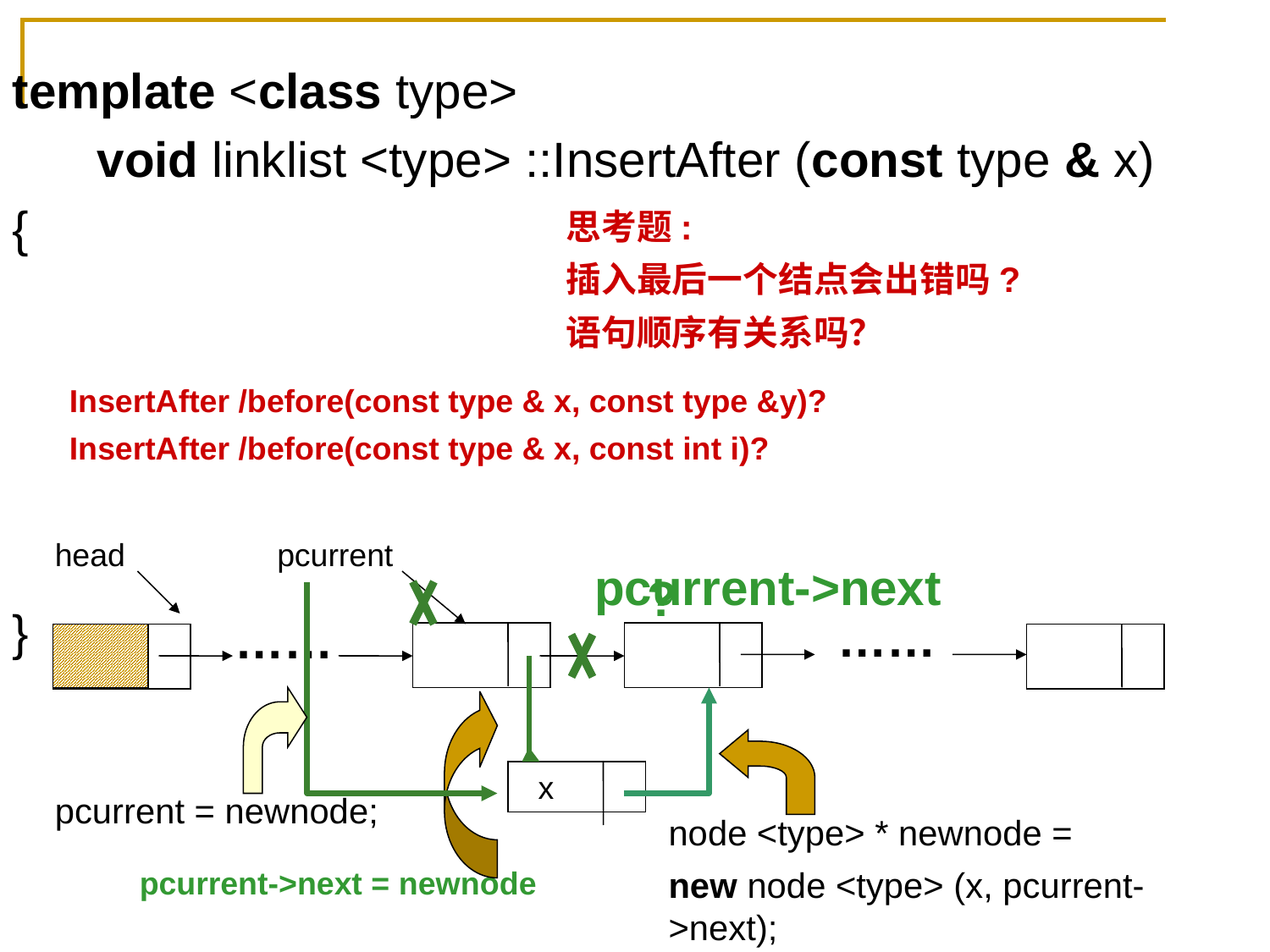

template <class type>
	void linklist <type> ::InsertAfter (const type & x)
{

}
思考题:
插入最后一个结点会出错吗?
语句顺序有关系吗？
InsertAfter /before(const type & x, const type &y)?
InsertAfter /before(const type & x, const int i)?
head

……
……

  x

pcurrent

pcurrent->next
?

pcurrent = newnode;

pcurrent->next = newnode

node <type> * newnode =
new node <type> (x, pcurrent->next);